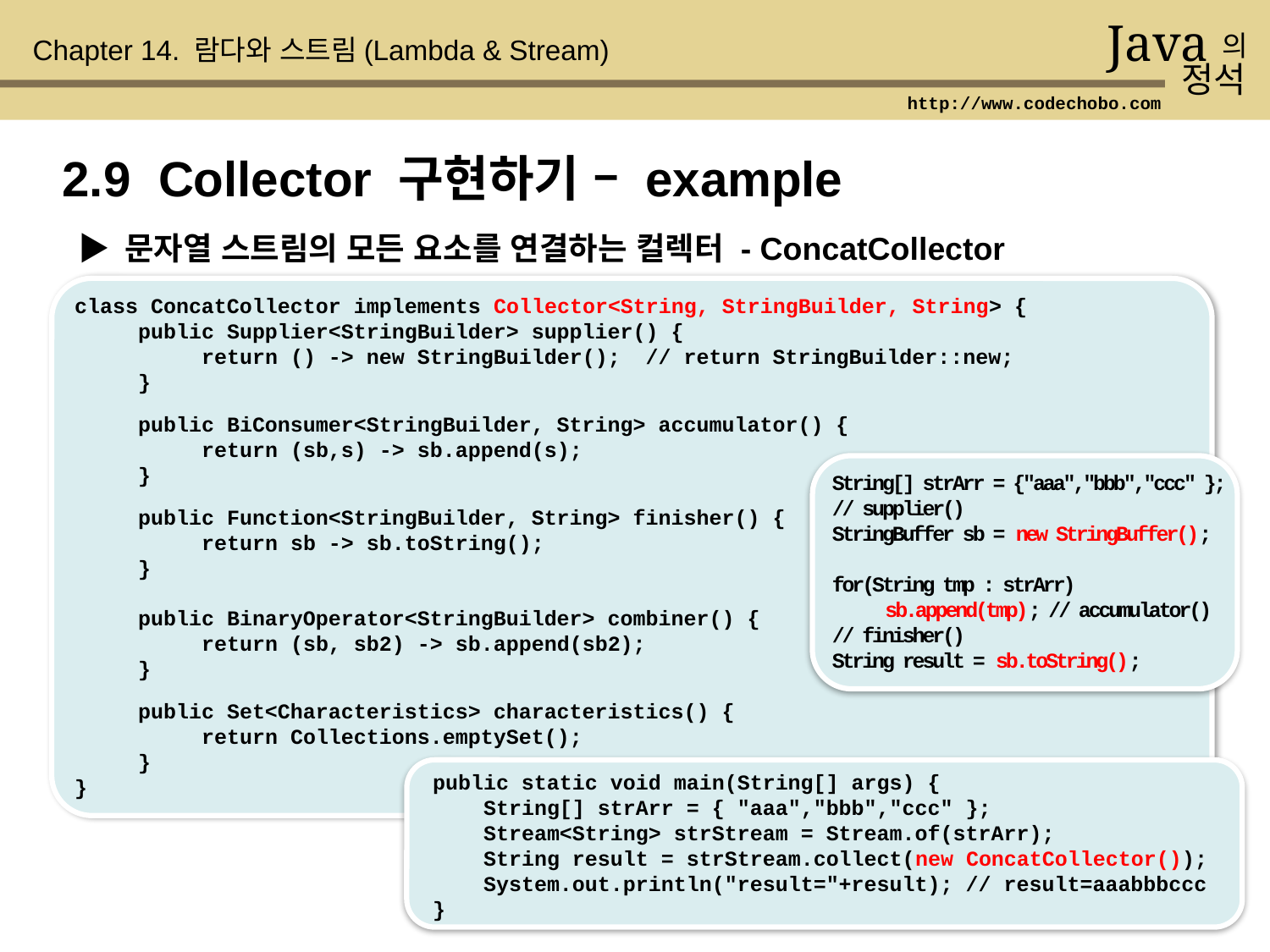

Java
의
정석
Chapter 14. 람다와 스트림(Lambda & Stream)

http://www.codechobo.com
2.9  Collector 구현하기 – example
▶ 문자열 스트림의 모든 요소를 연결하는 컬렉터 - ConcatCollector

class ConcatCollector implements Collector<String, StringBuilder, String> {
     public Supplier<StringBuilder> supplier() {
	return () -> new StringBuilder();  // return StringBuilder::new;
     }

     public BiConsumer<StringBuilder, String> accumulator() {
	return (sb,s) -> sb.append(s);
     }

     public Function<StringBuilder, String> finisher() {
	return sb -> sb.toString();
     }

     public BinaryOperator<StringBuilder> combiner() {
	return (sb, sb2) -> sb.append(sb2);
     }

     public Set<Characteristics> characteristics() {
	return Collections.emptySet();
     }
}

String[] strArr = {"aaa","bbb","ccc" };
// supplier()
StringBuffer sb = new StringBuffer();

for(String tmp : strArr)
     sb.append(tmp); // accumulator()
// finisher()
String result = sb.toString();

public static void main(String[] args) {
    String[] strArr = { "aaa","bbb","ccc" };
    Stream<String> strStream = Stream.of(strArr);
    String result = strStream.collect(new ConcatCollector());
    System.out.println("result="+result); // result=aaabbbccc
}